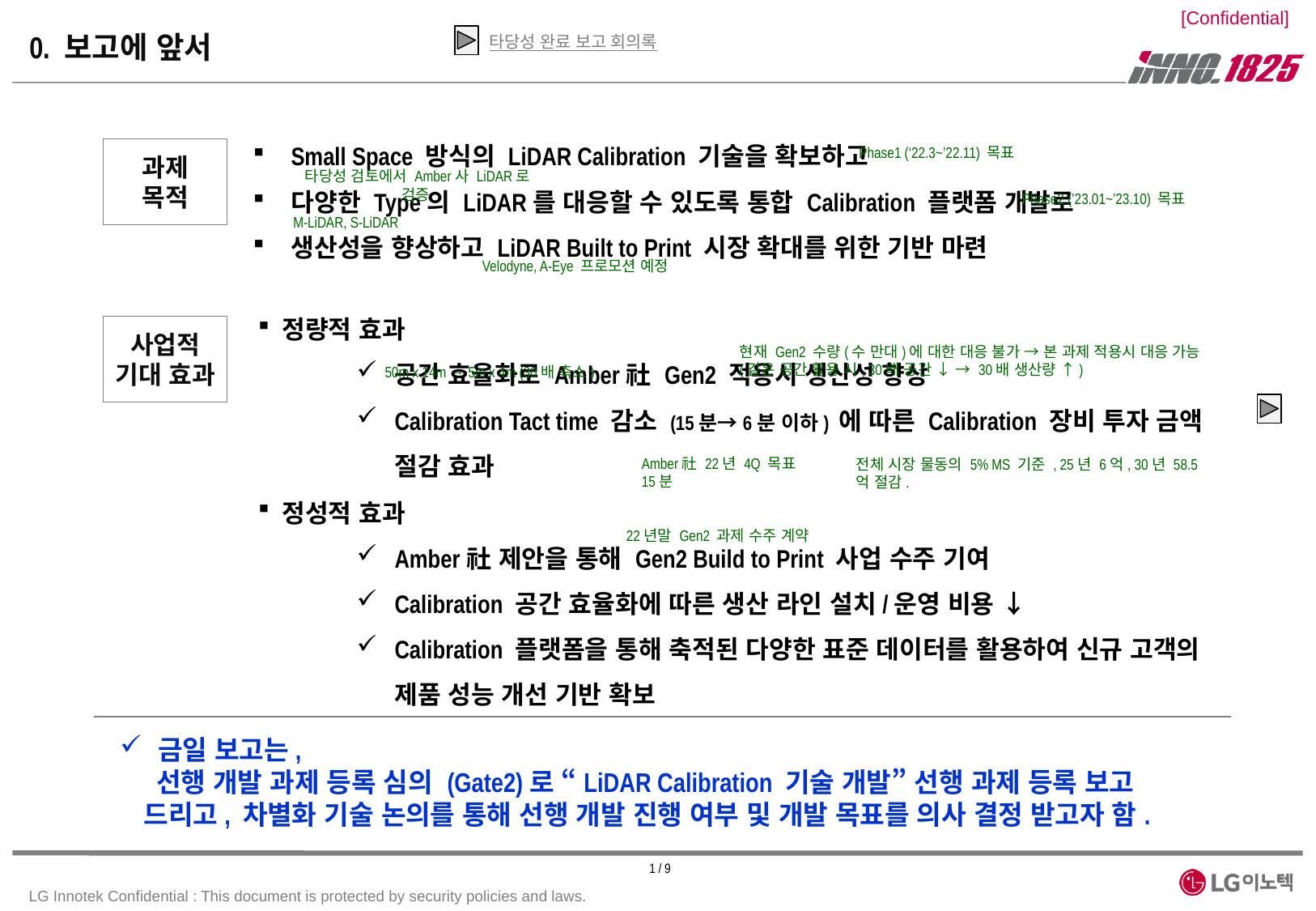

0. 보고에 앞서
타당성 완료 보고 회의록

Small Space 방식의 LiDAR Calibration 기술을 확보하고
다양한 Type의 LiDAR를 대응할 수 있도록 통합 Calibration 플랫폼 개발로
생산성을 향상하고 LiDAR Built to Print 시장 확대를 위한 기반 마련
Phase1 (‘22.3~’22.11) 목표
과제
목적
타당성 검토에서 Amber사 LiDAR로 검증
Phase2 (’23.01~’23.10) 목표
M-LiDAR, S-LiDAR
Velodyne, A-Eye 프로모션 예정
사업적
기대 효과
정량적 효과
공간 효율화로 Amber社 Gen2 적용시 생산성 향상
Calibration Tact time 감소 (15분→6분 이하) 에 따른 Calibration 장비 투자 금액 절감 효과
현재 Gen2 수량(수 만대)에 대한 대응 불가 → 본 과제 적용시 대응 가능
(같은 공간 활용 시, 30배 공간 ↓ → 30배 생산량 ↑)
50m x 14m → 5m x 4m (30배 축소)

Amber社 22년 4Q 목표 15분
전체 시장 물동의 5% MS 기준 , 25년 6억, 30년 58.5억 절감.
정성적 효과
Amber社 제안을 통해 Gen2 Build to Print 사업 수주 기여
Calibration 공간 효율화에 따른 생산 라인 설치/운영 비용 ↓
Calibration 플랫폼을 통해 축적된 다양한 표준 데이터를 활용하여 신규 고객의 제품 성능 개선 기반 확보
22년말 Gen2 과제 수주 계약
 금일 보고는,
 선행 개발 과제 등록 심의 (Gate2)로 “LiDAR Calibration 기술 개발” 선행 과제 등록 보고 드리고, 차별화 기술 논의를 통해 선행 개발 진행 여부 및 개발 목표를 의사 결정 받고자 함.
1 / 9